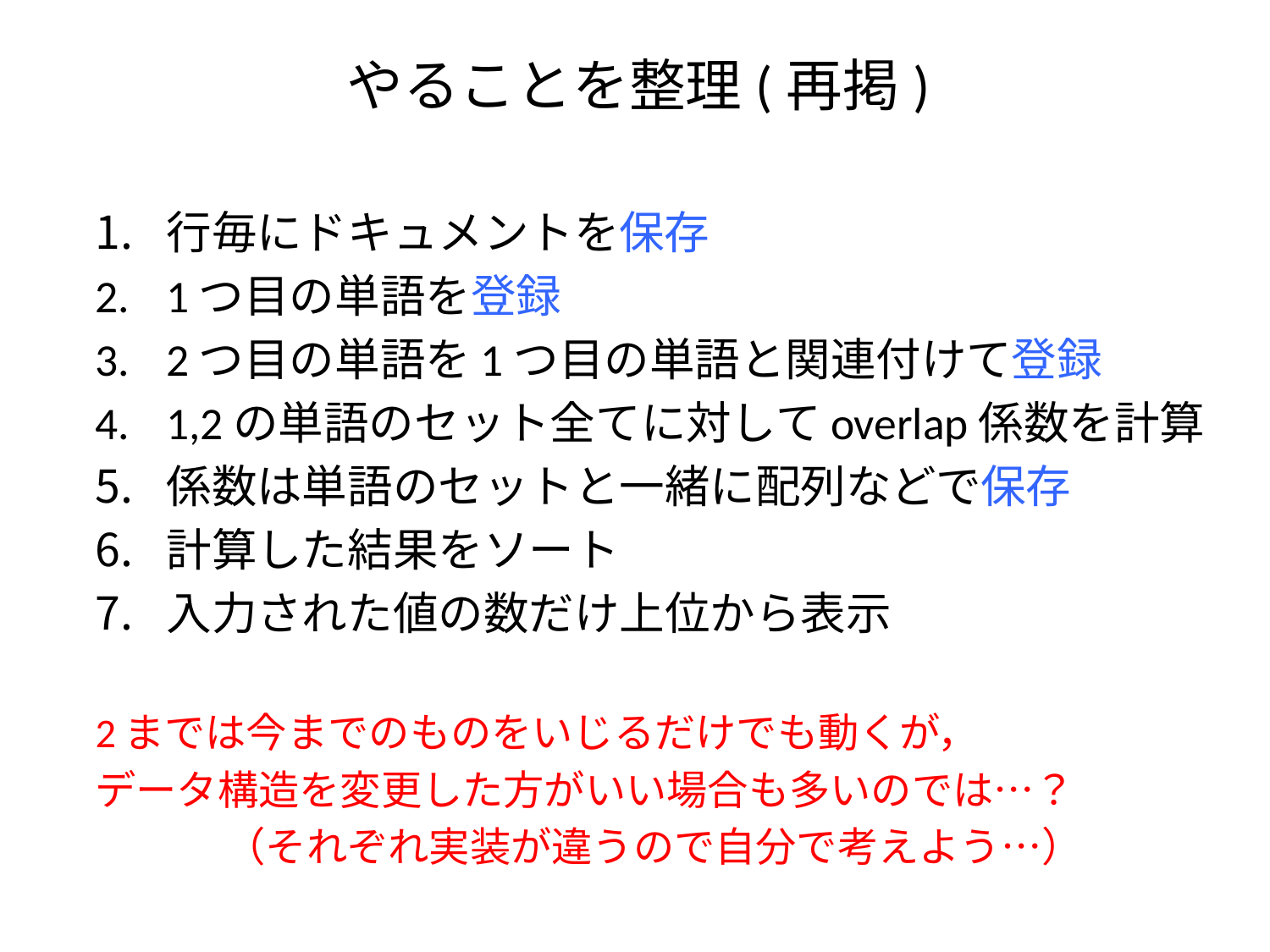

# やることを整理(再掲)
行毎にドキュメントを保存
1つ目の単語を登録
2つ目の単語を1つ目の単語と関連付けて登録
1,2の単語のセット全てに対してoverlap係数を計算
係数は単語のセットと一緒に配列などで保存
計算した結果をソート
入力された値の数だけ上位から表示
2までは今までのものをいじるだけでも動くが，
データ構造を変更した方がいい場合も多いのでは…？
（それぞれ実装が違うので自分で考えよう…）